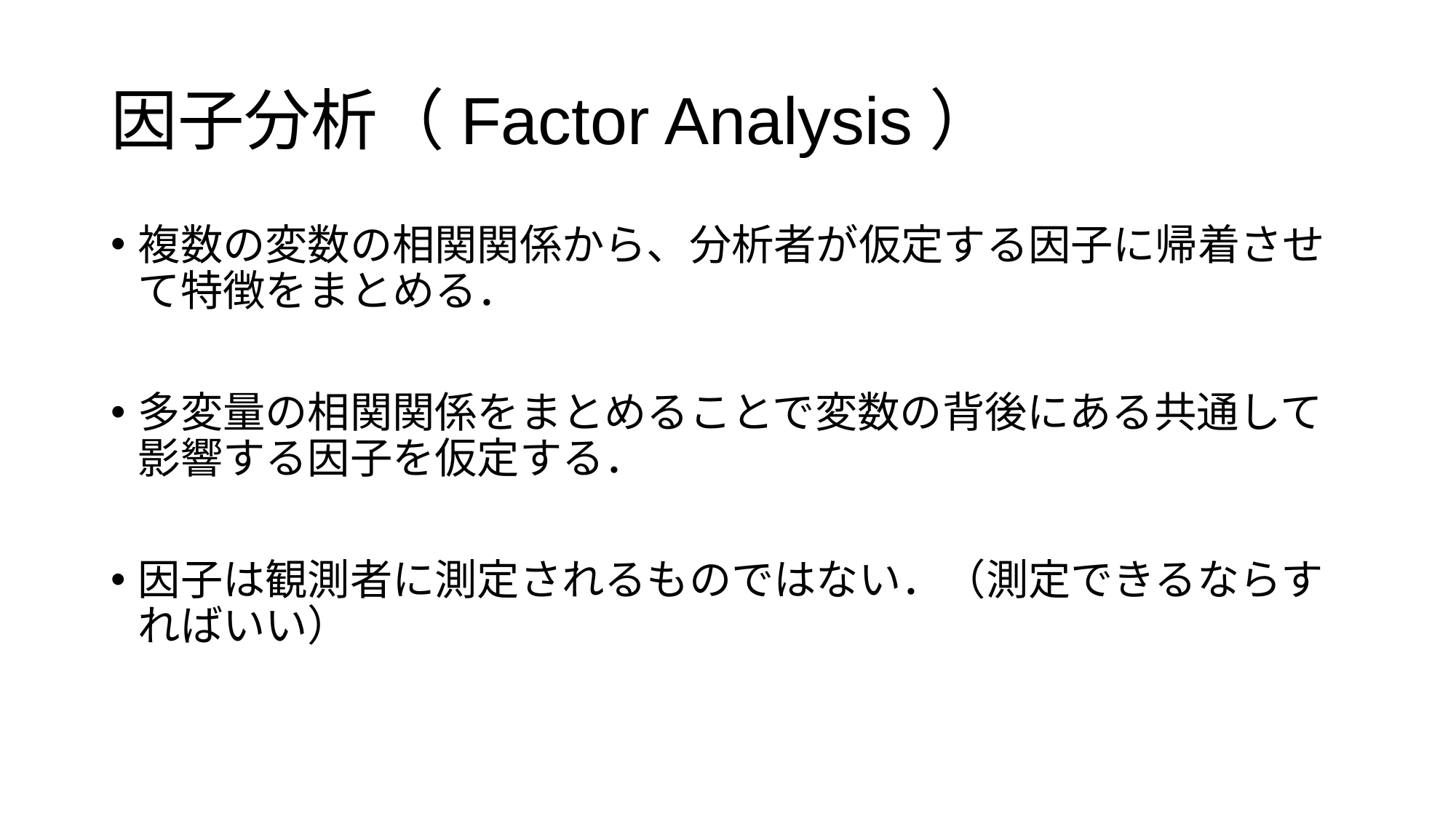

# 因子分析（Factor Analysis）
複数の変数の相関関係から、分析者が仮定する因子に帰着させて特徴をまとめる．

多変量の相関関係をまとめることで変数の背後にある共通して影響する因子を仮定する．

因子は観測者に測定されるものではない．（測定できるならすればいい）